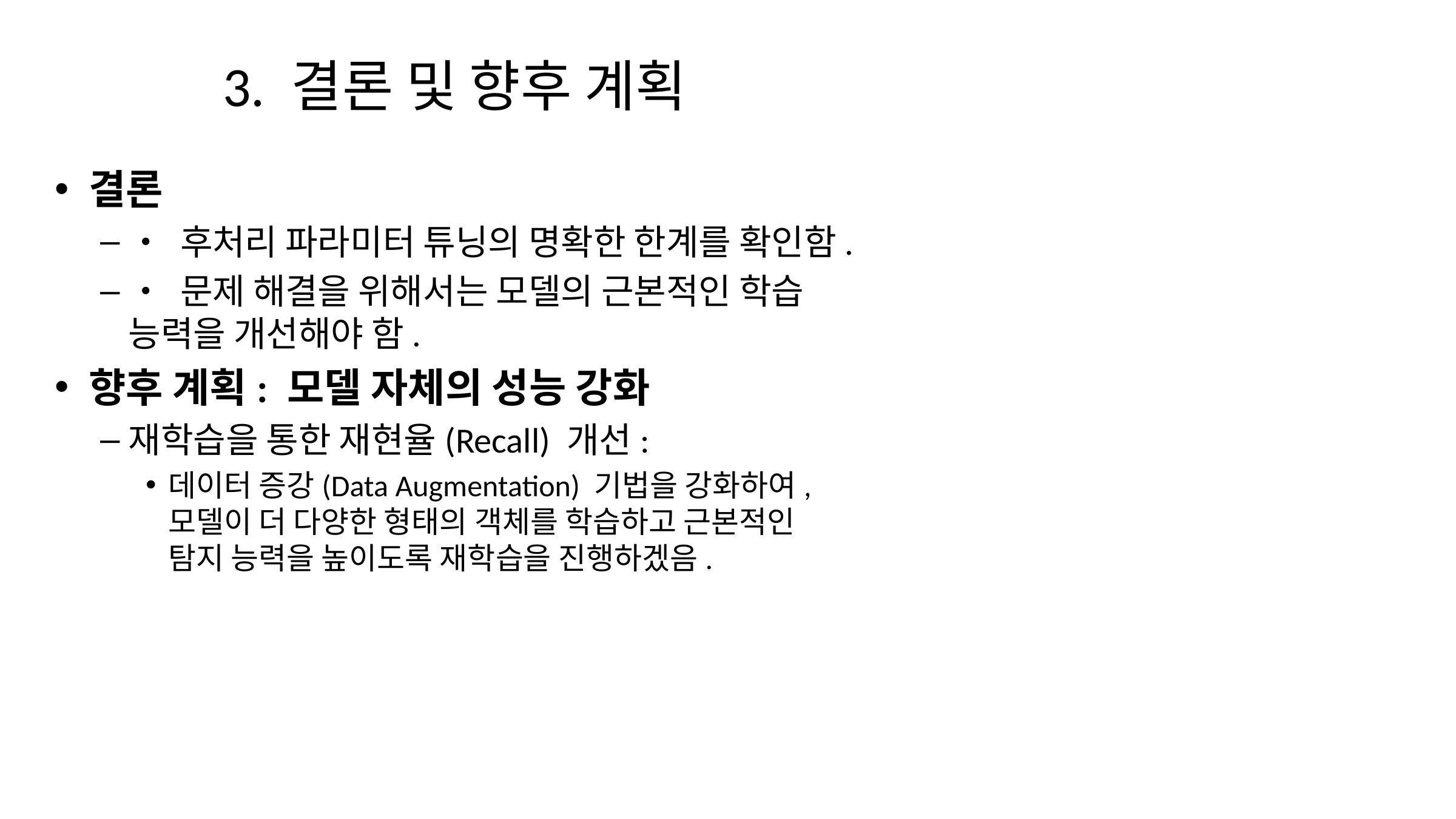

# 3. 결론 및 향후 계획
결론
• 후처리 파라미터 튜닝의 명확한 한계를 확인함.
• 문제 해결을 위해서는 모델의 근본적인 학습 능력을 개선해야 함.
향후 계획: 모델 자체의 성능 강화
재학습을 통한 재현율(Recall) 개선:
데이터 증강(Data Augmentation) 기법을 강화하여, 모델이 더 다양한 형태의 객체를 학습하고 근본적인 탐지 능력을 높이도록 재학습을 진행하겠음.